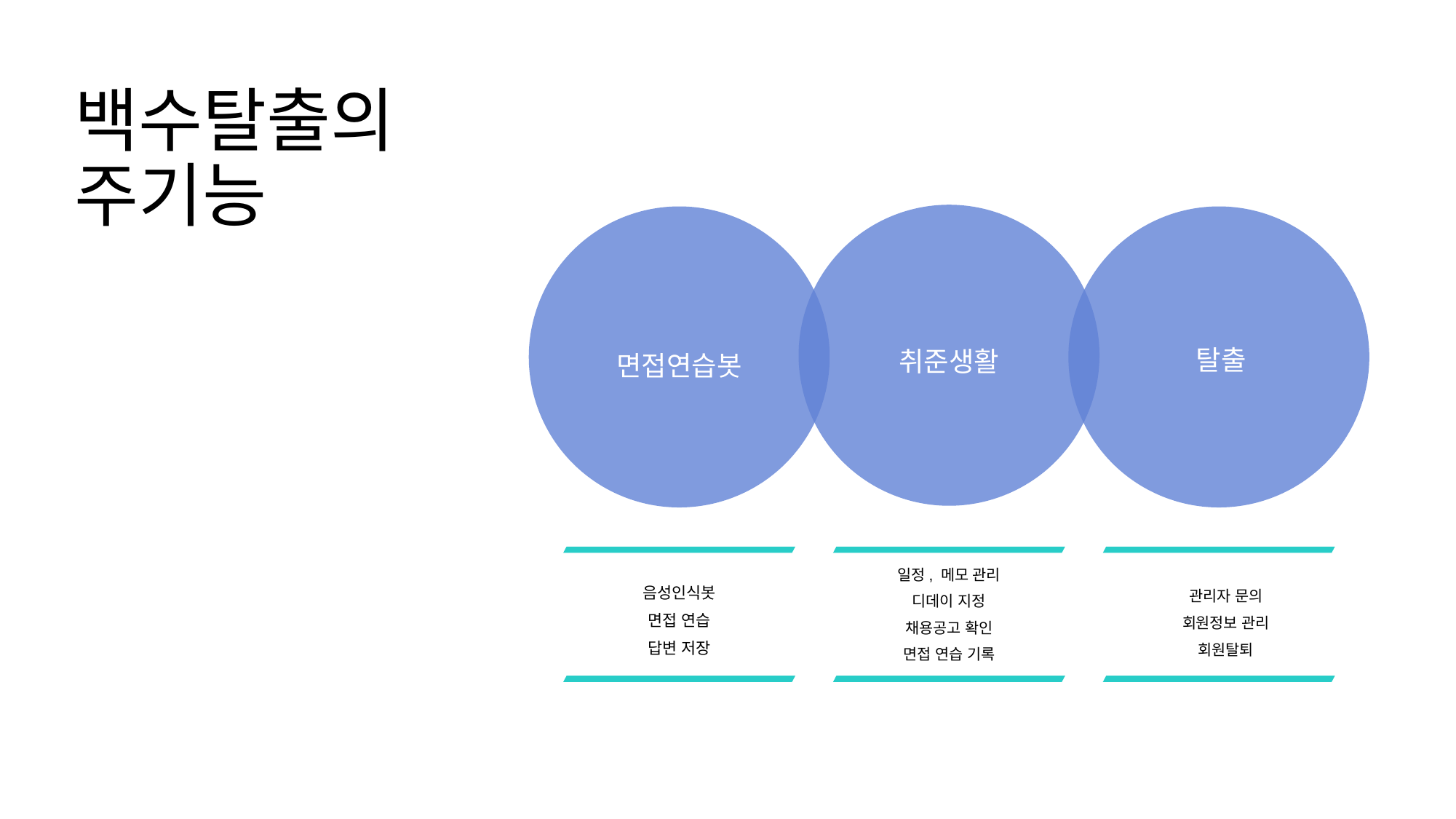

백수탈출의
주기능

취준생활

면접연습봇

탈출

일정, 메모 관리
디데이 지정
채용공고 확인
면접 연습 기록
음성인식봇
면접 연습
답변 저장
관리자 문의
회원정보 관리
회원탈퇴